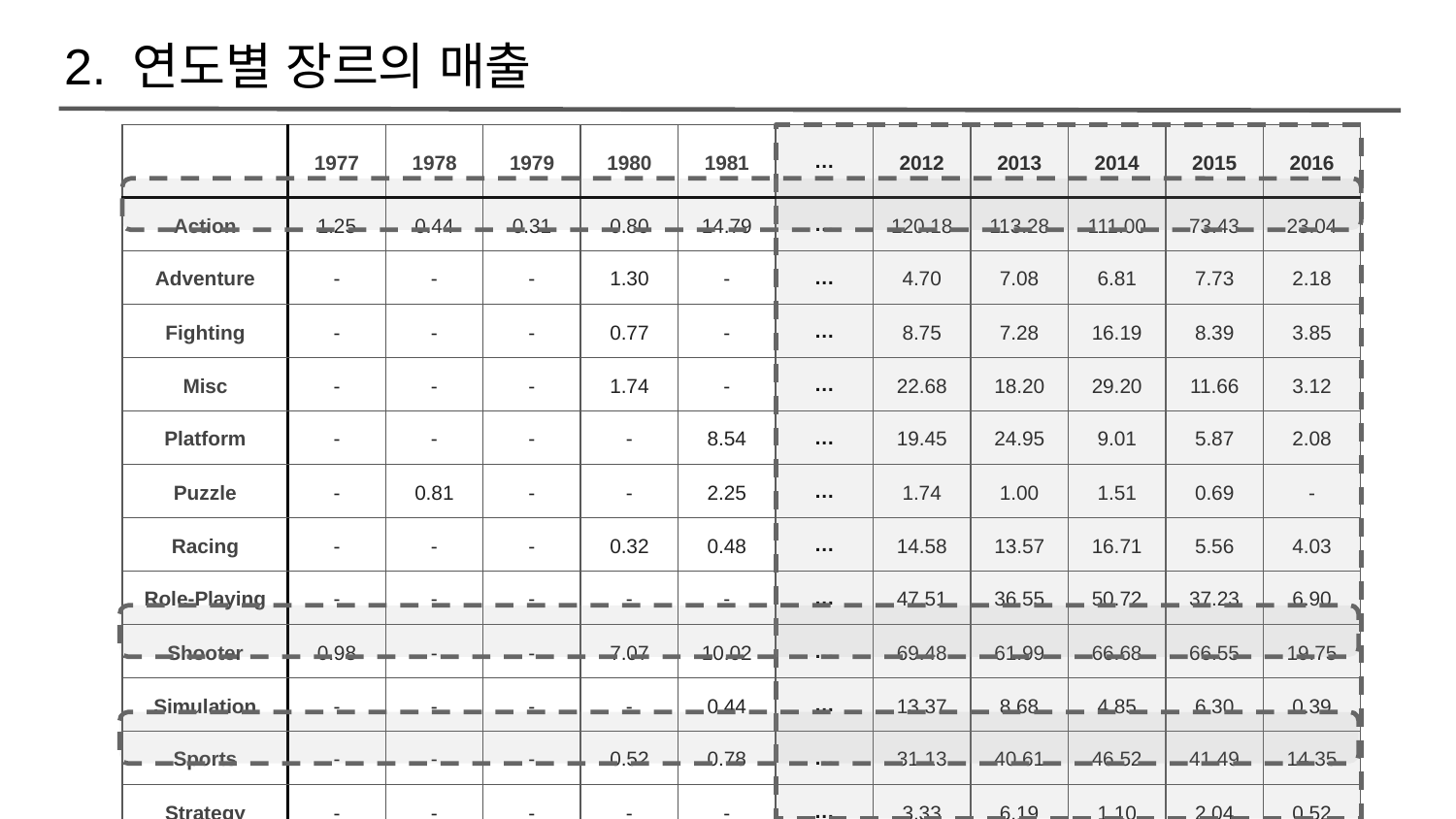

2. 연도별 장르의 매출
|  | 1977 | 1978 | 1979 | 1980 | 1981 | … | 2012 | 2013 | 2014 | 2015 | 2016 |
| --- | --- | --- | --- | --- | --- | --- | --- | --- | --- | --- | --- |
| Action | 1.25 | 0.44 | 0.31 | 0.80 | 14.79 | … | 120.18 | 113.28 | 111.00 | 73.43 | 23.04 |
| Adventure | - | - | - | 1.30 | - | … | 4.70 | 7.08 | 6.81 | 7.73 | 2.18 |
| Fighting | - | - | - | 0.77 | - | … | 8.75 | 7.28 | 16.19 | 8.39 | 3.85 |
| Misc | - | - | - | 1.74 | - | … | 22.68 | 18.20 | 29.20 | 11.66 | 3.12 |
| Platform | - | - | - | - | 8.54 | … | 19.45 | 24.95 | 9.01 | 5.87 | 2.08 |
| Puzzle | - | 0.81 | - | - | 2.25 | … | 1.74 | 1.00 | 1.51 | 0.69 | - |
| Racing | - | - | - | 0.32 | 0.48 | … | 14.58 | 13.57 | 16.71 | 5.56 | 4.03 |
| Role-Playing | - | - | - | - | - | … | 47.51 | 36.55 | 50.72 | 37.23 | 6.90 |
| Shooter | 0.98 | - | - | 7.07 | 10.02 | … | 69.48 | 61.99 | 66.68 | 66.55 | 19.75 |
| Simulation | - | - | - | - | 0.44 | … | 13.37 | 8.68 | 4.85 | 6.30 | 0.39 |
| Sports | - | - | - | 0.52 | 0.78 | … | 31.13 | 40.61 | 46.52 | 41.49 | 14.35 |
| Strategy | - | - | - | - | - | … | 3.33 | 6.19 | 1.10 | 2.04 | 0.52 |